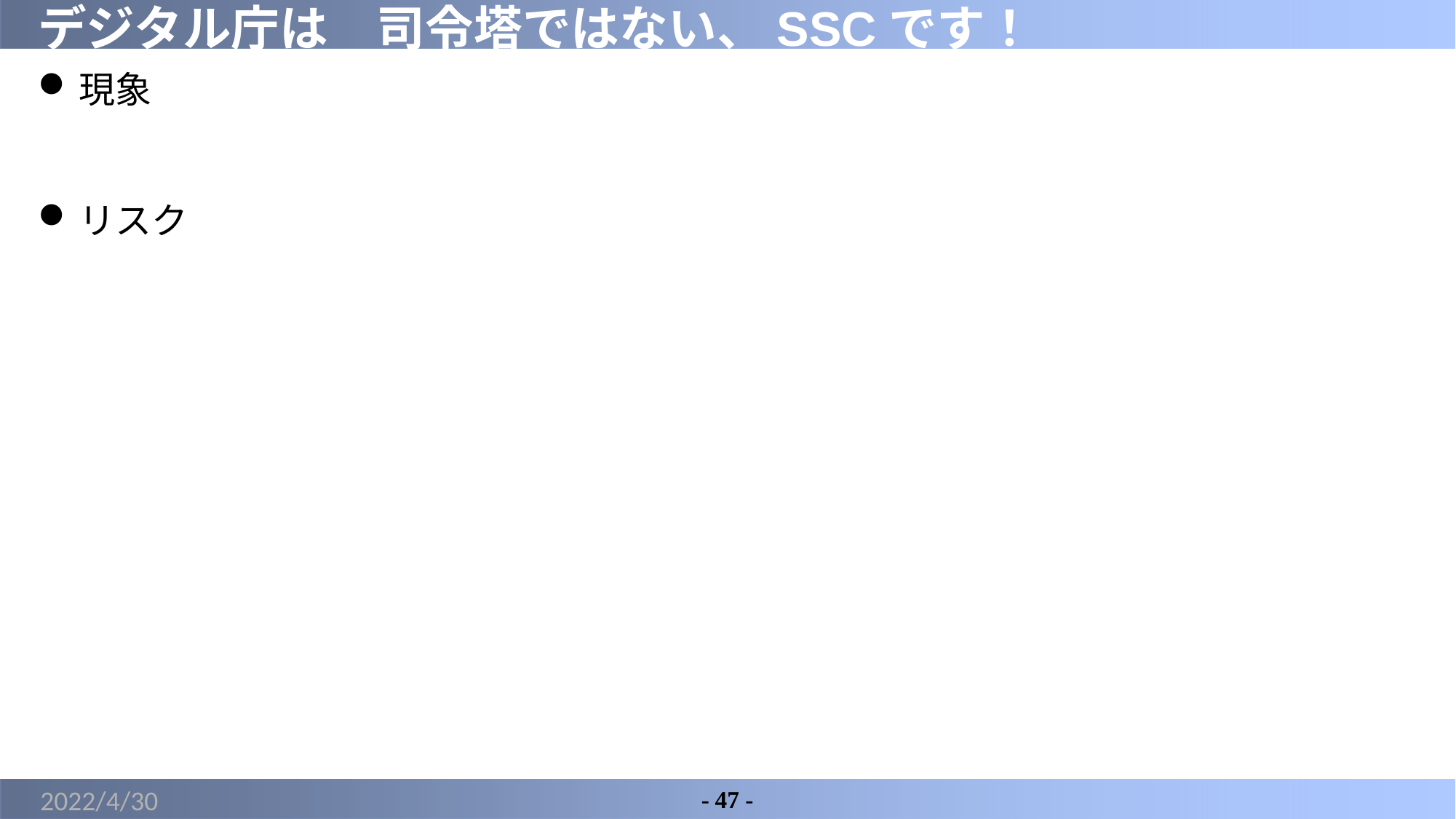

# デジタル庁は　司令塔ではない、SSCです！
現象

リスク

2022/4/30
- 47 -